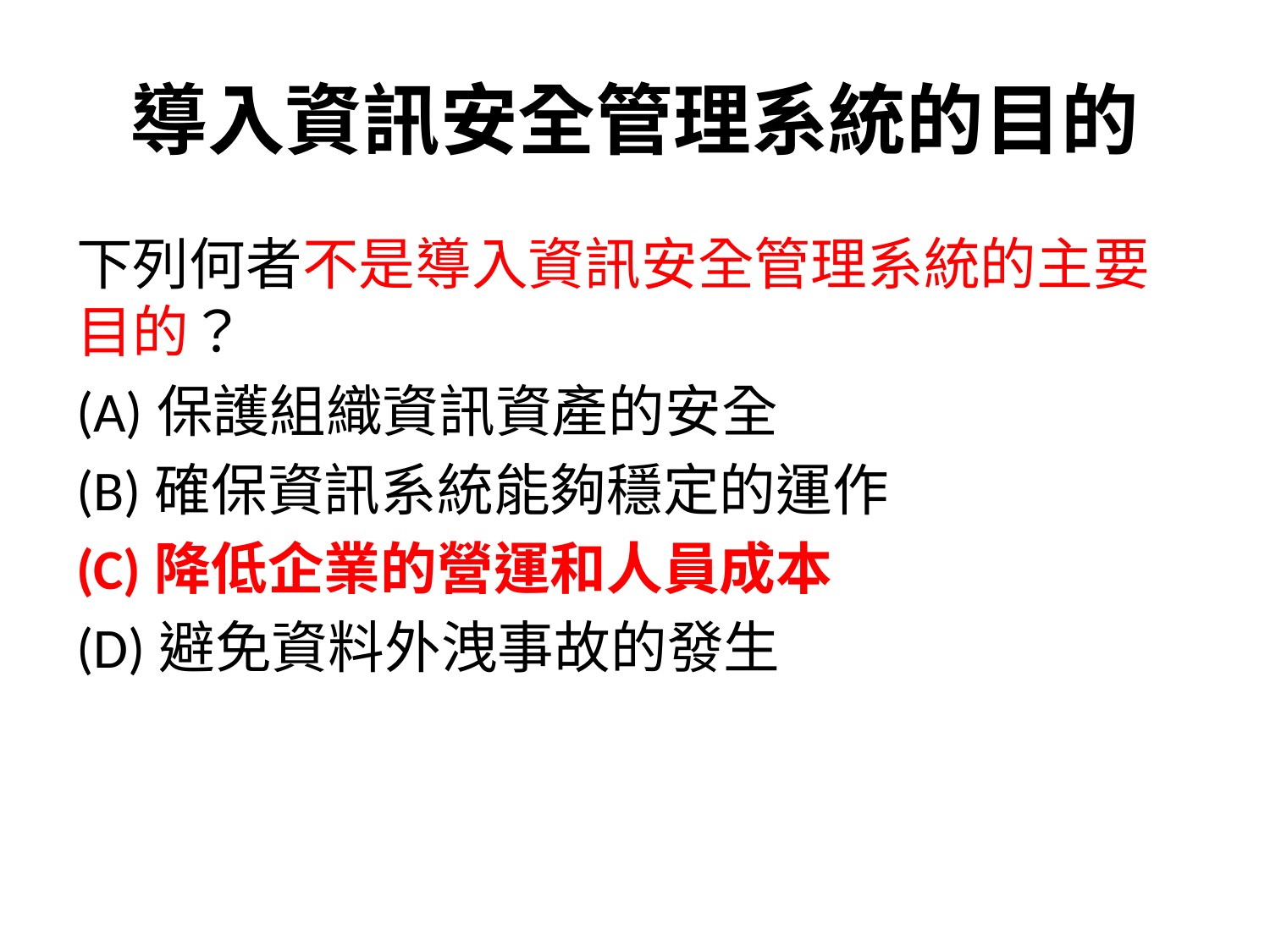

# 導入資訊安全管理系統的目的
下列何者不是導入資訊安全管理系統的主要目的？
(A)保護組織資訊資產的安全
(B)確保資訊系統能夠穩定的運作
(C)降低企業的營運和人員成本
(D)避免資料外洩事故的發生